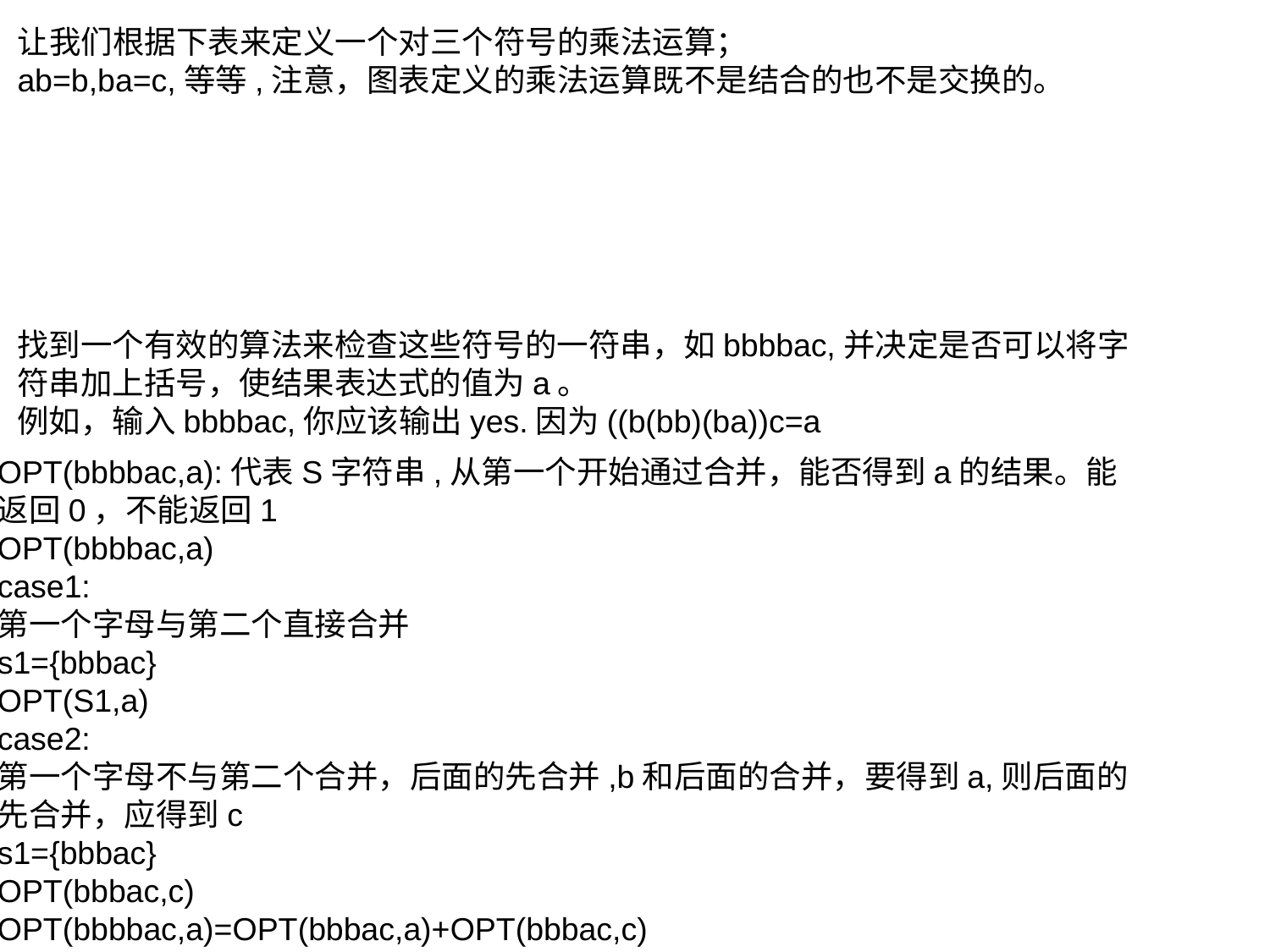

让我们根据下表来定义一个对三个符号的乘法运算；
ab=b,ba=c,等等,注意，图表定义的乘法运算既不是结合的也不是交换的。
找到一个有效的算法来检查这些符号的一符串，如bbbbac,并决定是否可以将字符串加上括号，使结果表达式的值为a。
例如，输入bbbbac,你应该输出yes.因为((b(bb)(ba))c=a
OPT(bbbbac,a):代表S字符串,从第一个开始通过合并，能否得到a的结果。能返回0，不能返回1
OPT(bbbbac,a)
case1:
第一个字母与第二个直接合并
s1={bbbac}
OPT(S1,a)
case2:
第一个字母不与第二个合并，后面的先合并,b和后面的合并，要得到a,则后面的先合并，应得到c
s1={bbbac}
OPT(bbbac,c)
OPT(bbbbac,a)=OPT(bbbac,a)+OPT(bbbac,c)